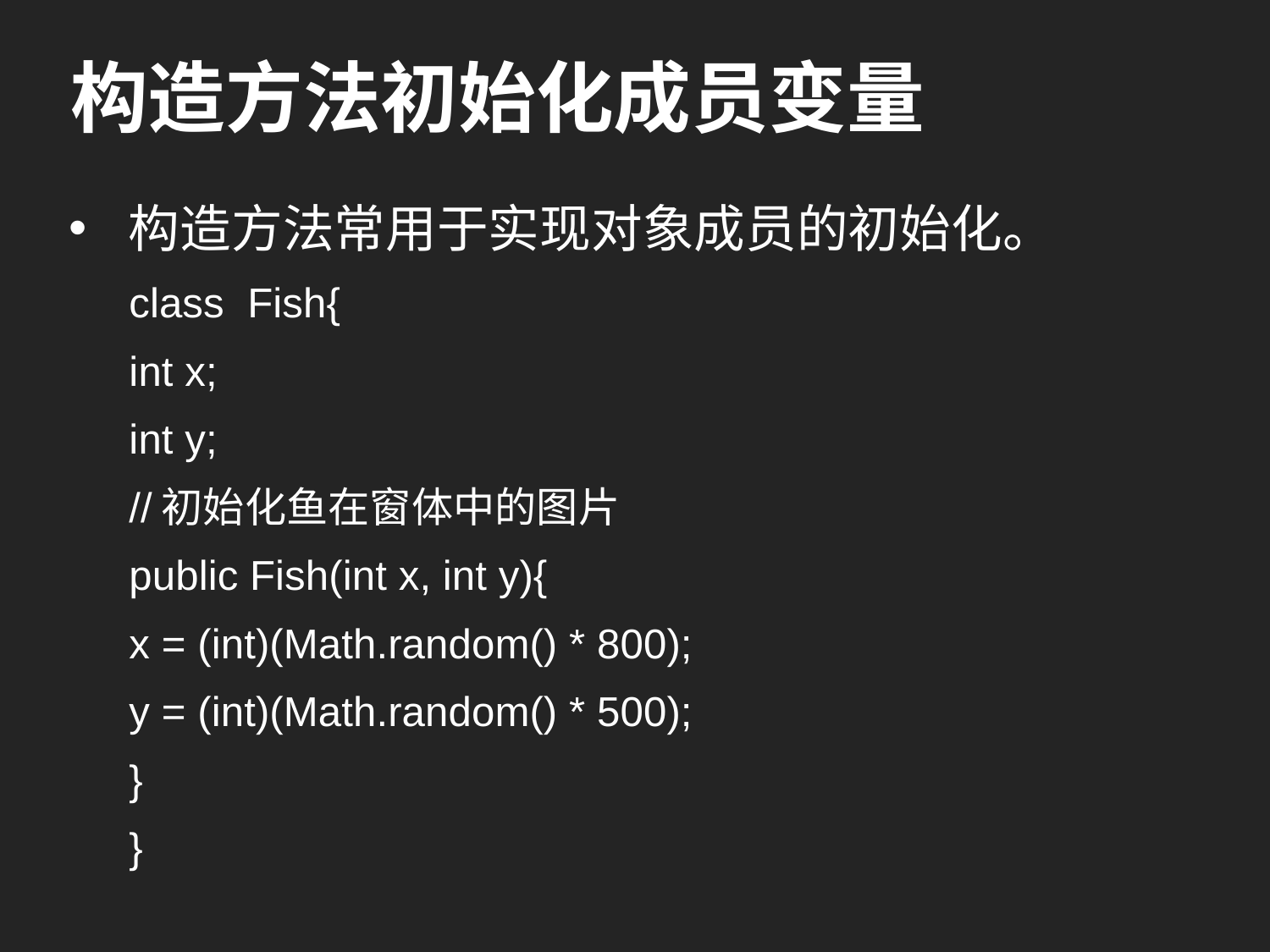

# 构造方法初始化成员变量
构造方法常用于实现对象成员的初始化。
class  Fish{
	int x;
	int y;
	//初始化鱼在窗体中的图片
	public Fish(int x, int y){
		x = (int)(Math.random() * 800);
		y = (int)(Math.random() * 500);
	}
}